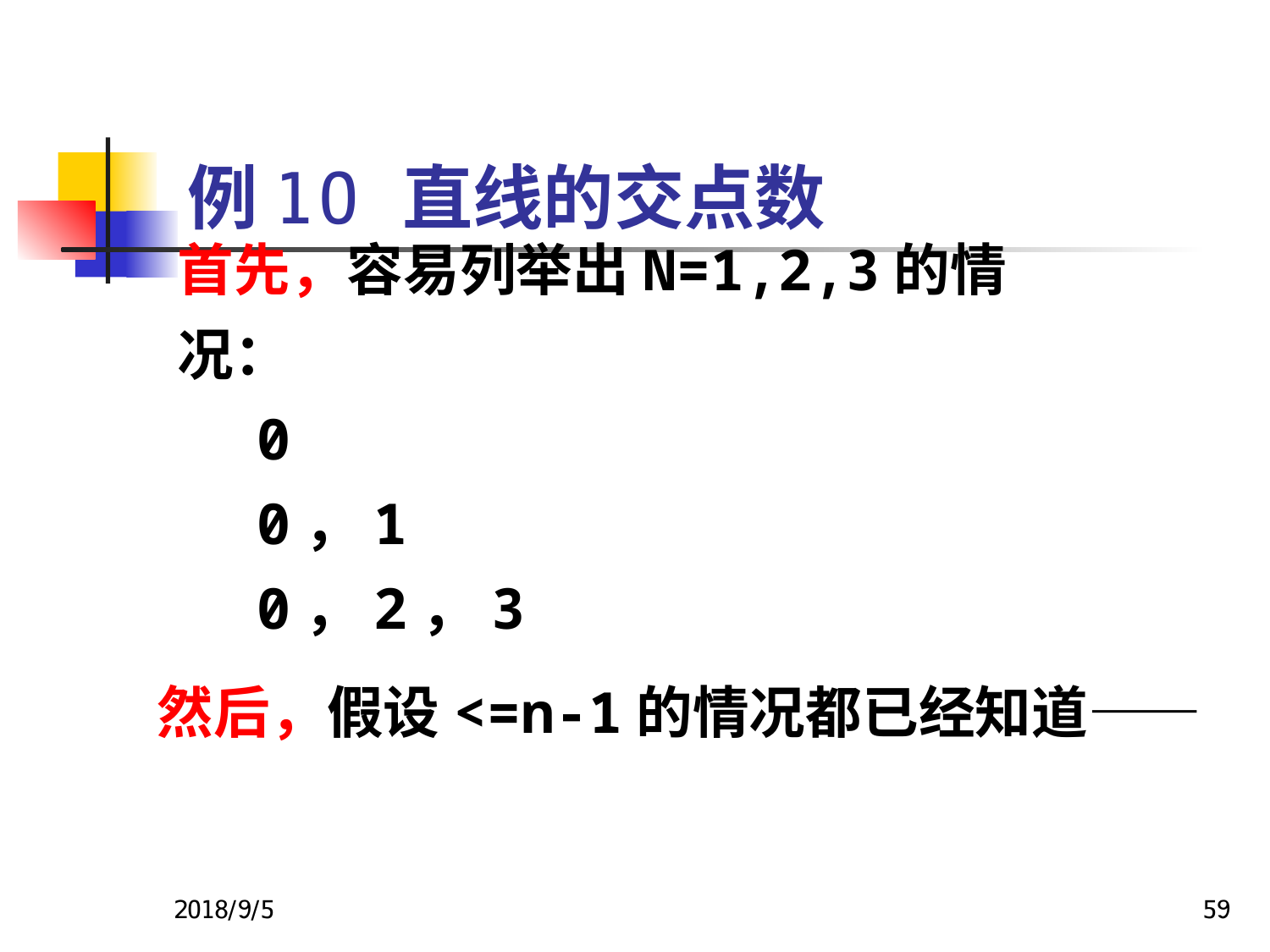

例10 直线的交点数
首先，容易列举出N=1,2,3的情况：
	0
	0，1
	0，2，3
然后，假设<=n-1的情况都已经知道——
2018/9/5
59